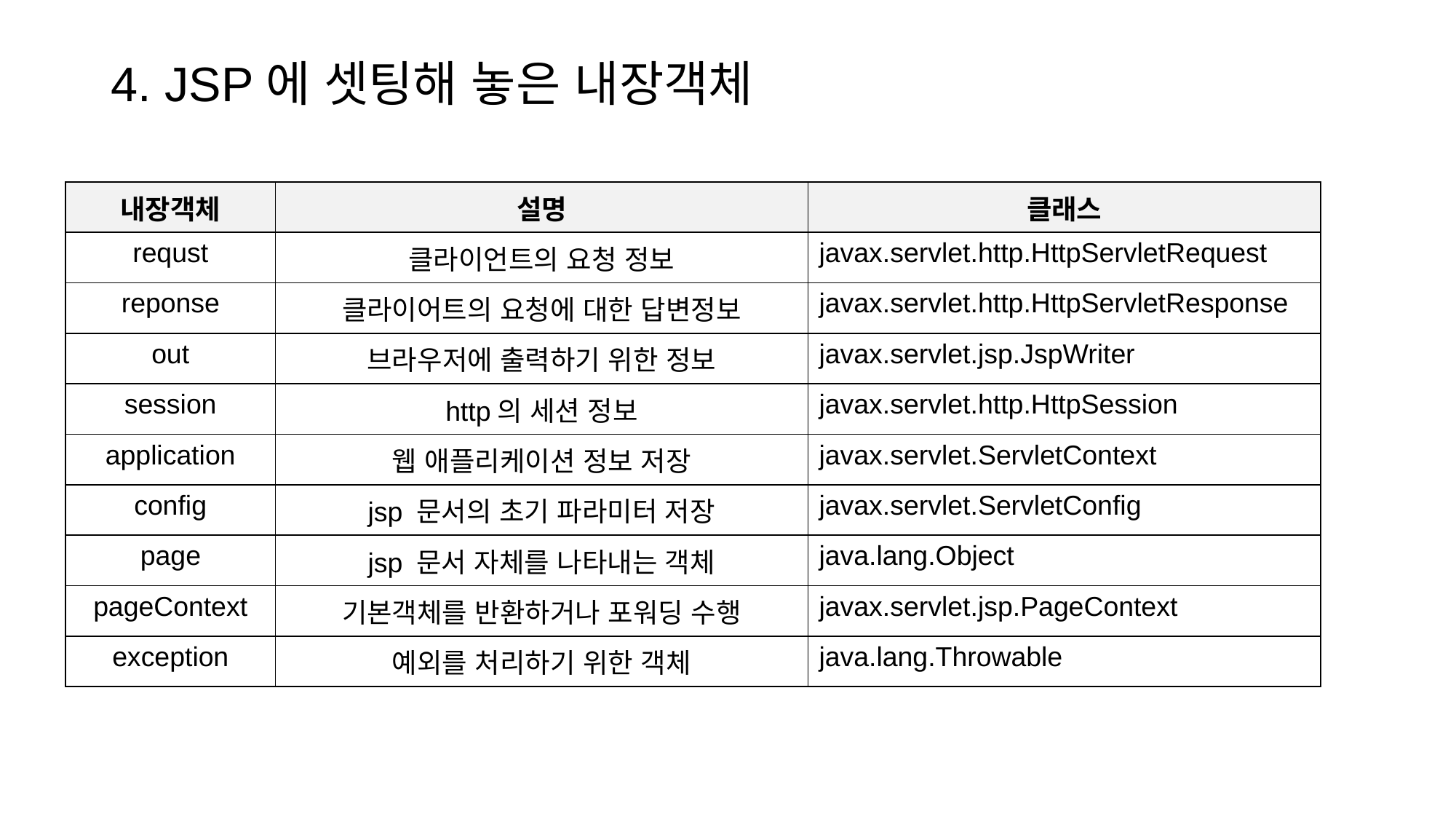

# 4. JSP에 셋팅해 놓은 내장객체
| 내장객체 | 설명 | 클래스 |
| --- | --- | --- |
| requst | 클라이언트의 요청 정보 | javax.servlet.http.HttpServletRequest |
| reponse | 클라이어트의 요청에 대한 답변정보 | javax.servlet.http.HttpServletResponse |
| out | 브라우저에 출력하기 위한 정보 | javax.servlet.jsp.JspWriter |
| session | http의 세션 정보 | javax.servlet.http.HttpSession |
| application | 웹 애플리케이션 정보 저장 | javax.servlet.ServletContext |
| config | jsp 문서의 초기 파라미터 저장 | javax.servlet.ServletConfig |
| page | jsp 문서 자체를 나타내는 객체 | java.lang.Object |
| pageContext | 기본객체를 반환하거나 포워딩 수행 | javax.servlet.jsp.PageContext |
| exception | 예외를 처리하기 위한 객체 | java.lang.Throwable |